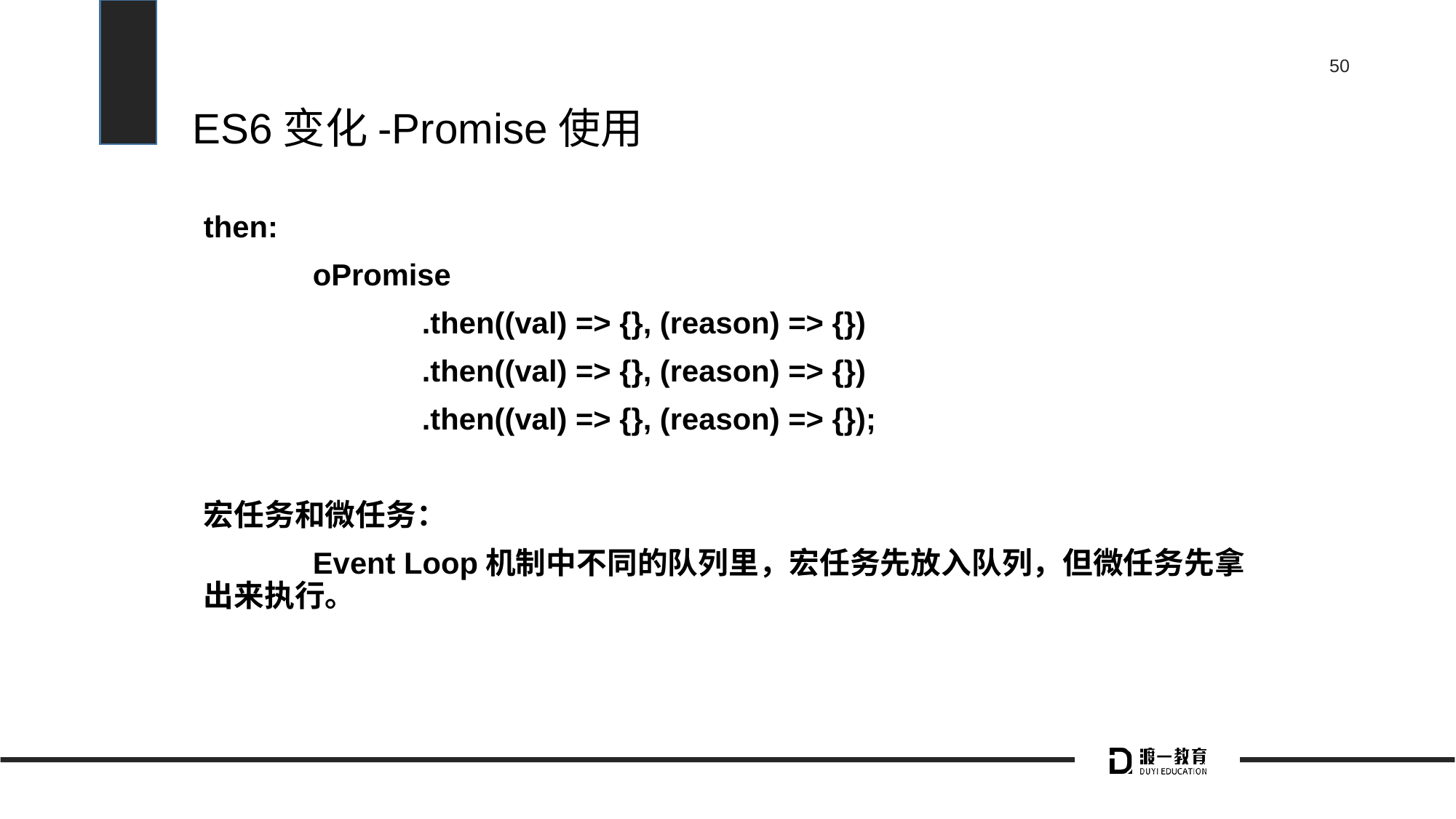

# ES6变化-Promise使用
then:
	oPromise
		.then((val) => {}, (reason) => {})
		.then((val) => {}, (reason) => {})
		.then((val) => {}, (reason) => {});

宏任务和微任务：
	Event Loop机制中不同的队列里，宏任务先放入队列，但微任务先拿出来执行。